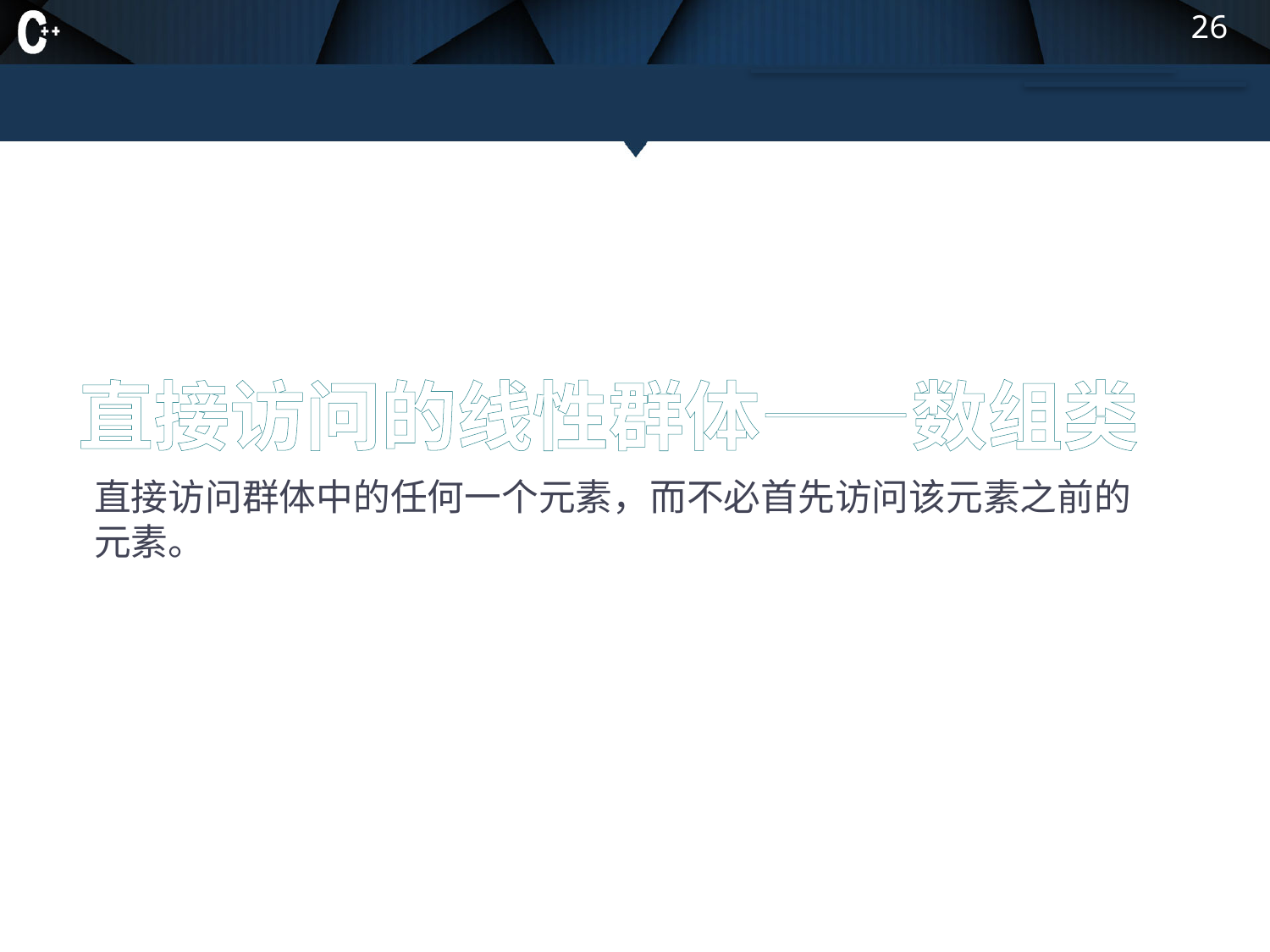

26
# 直接访问的线性群体——数组类
直接访问群体中的任何一个元素，而不必首先访问该元素之前的元素。